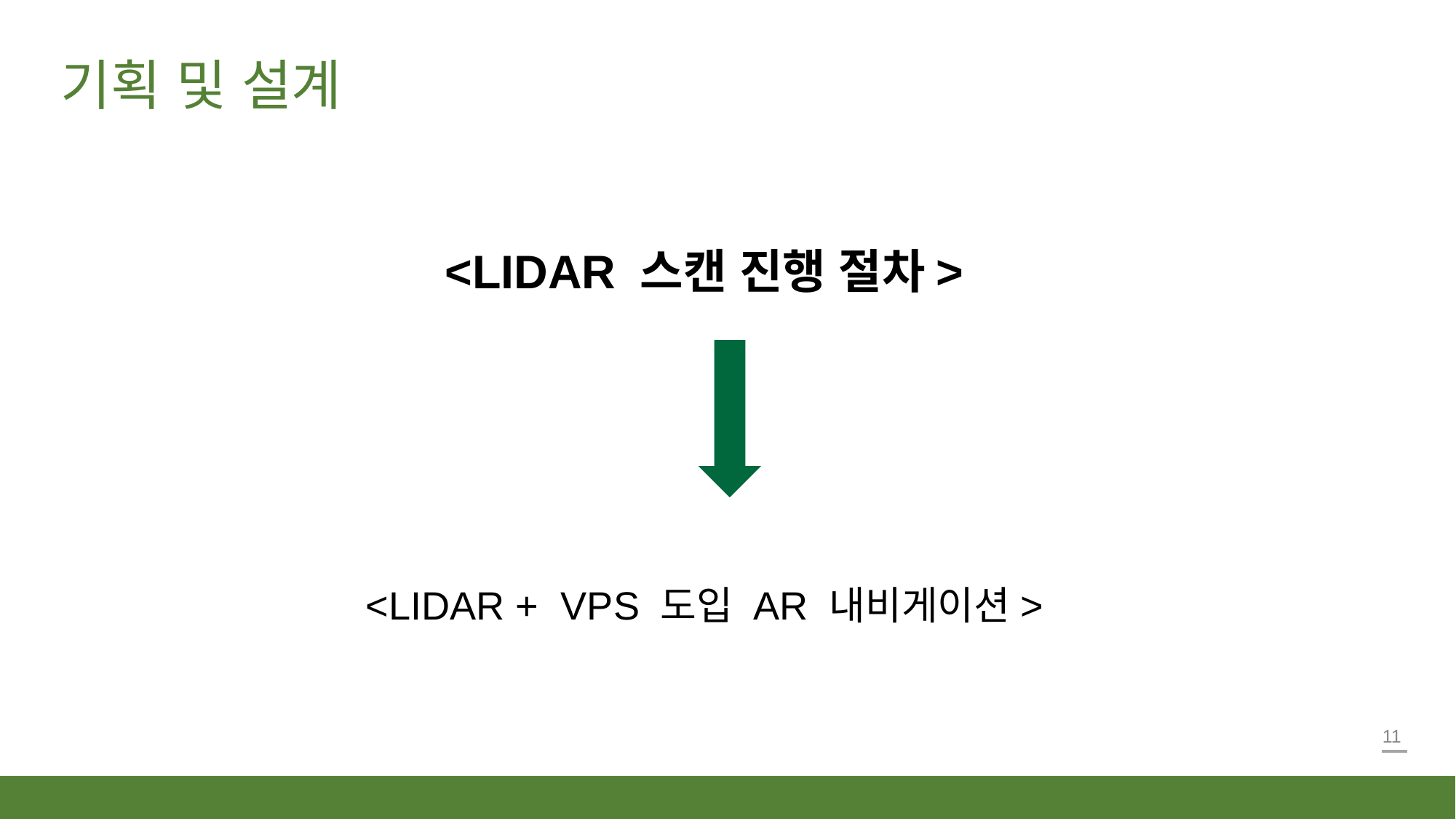

# 기획 및 설계

<LIDAR 스캔 진행 절차>

<LIDAR +  VPS 도입 AR 내비게이션>